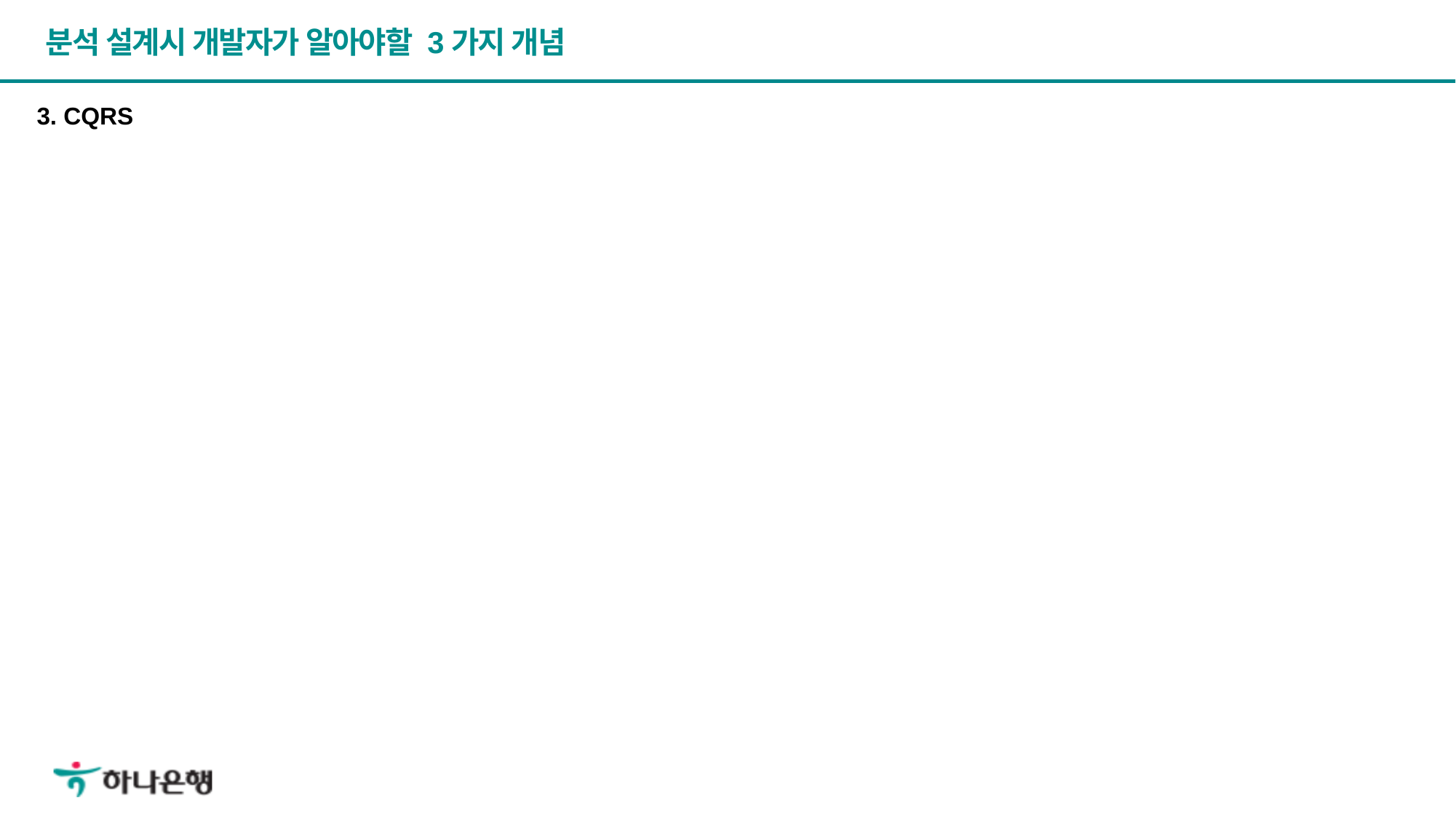

# 분석 설계시 개발자가 알아야할 3가지 개념
3. CQRS